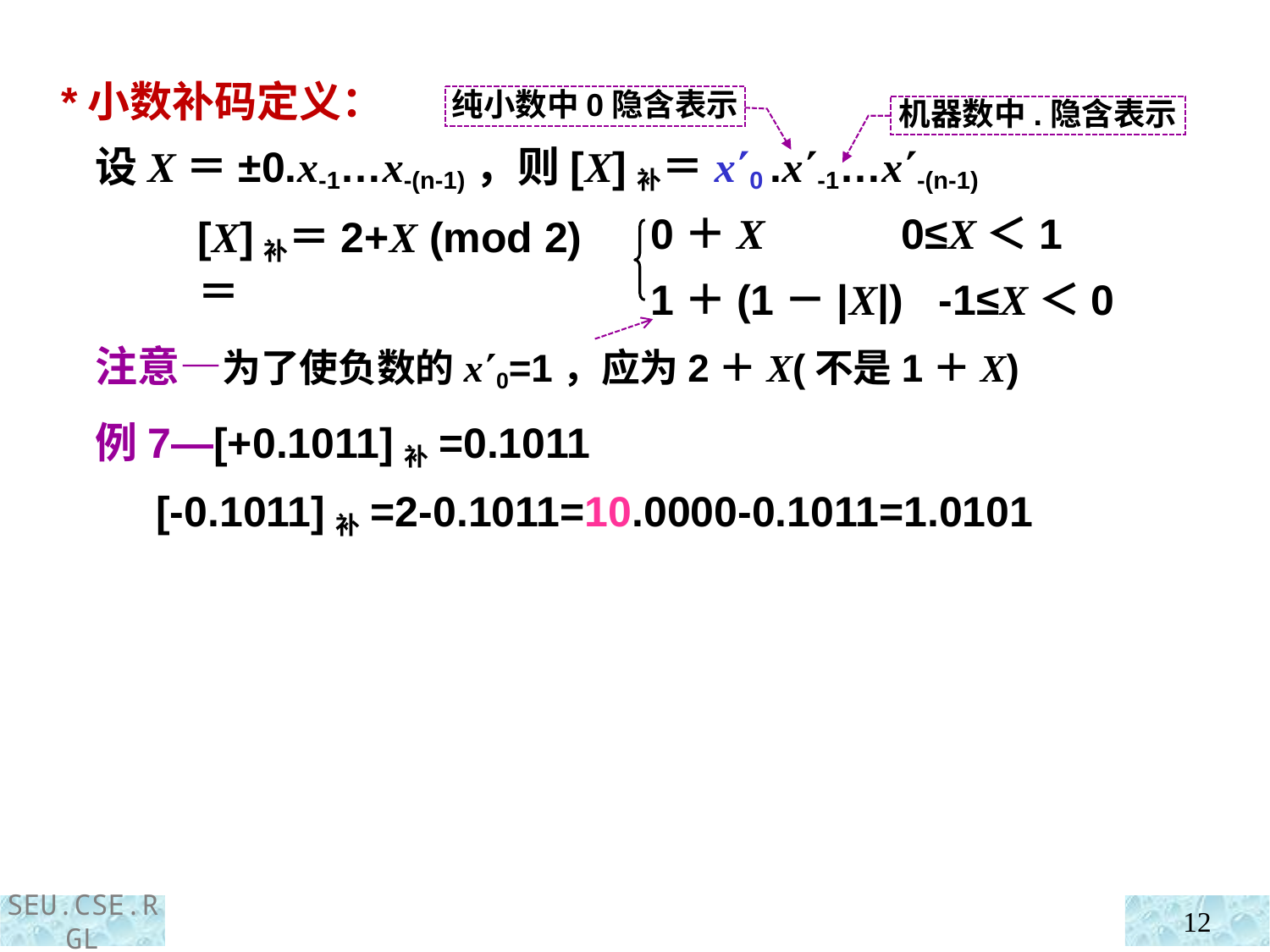

*小数补码定义：
     设X＝±0.x-1…x-(n-1)，则[X]补＝x′0 .x′-1…x′-(n-1)
纯小数中0隐含表示
机器数中.隐含表示
0＋X               0≤X＜1
1＋(1－|X|)   -1≤X＜0

[X]补＝2+X (mod 2)＝
     注意—为了使负数的x′0=1，应为2＋X(不是1＋X)
     例7—[+0.1011]补=0.1011
          [-0.1011]补=2-0.1011=10.0000-0.1011=1.0101
12